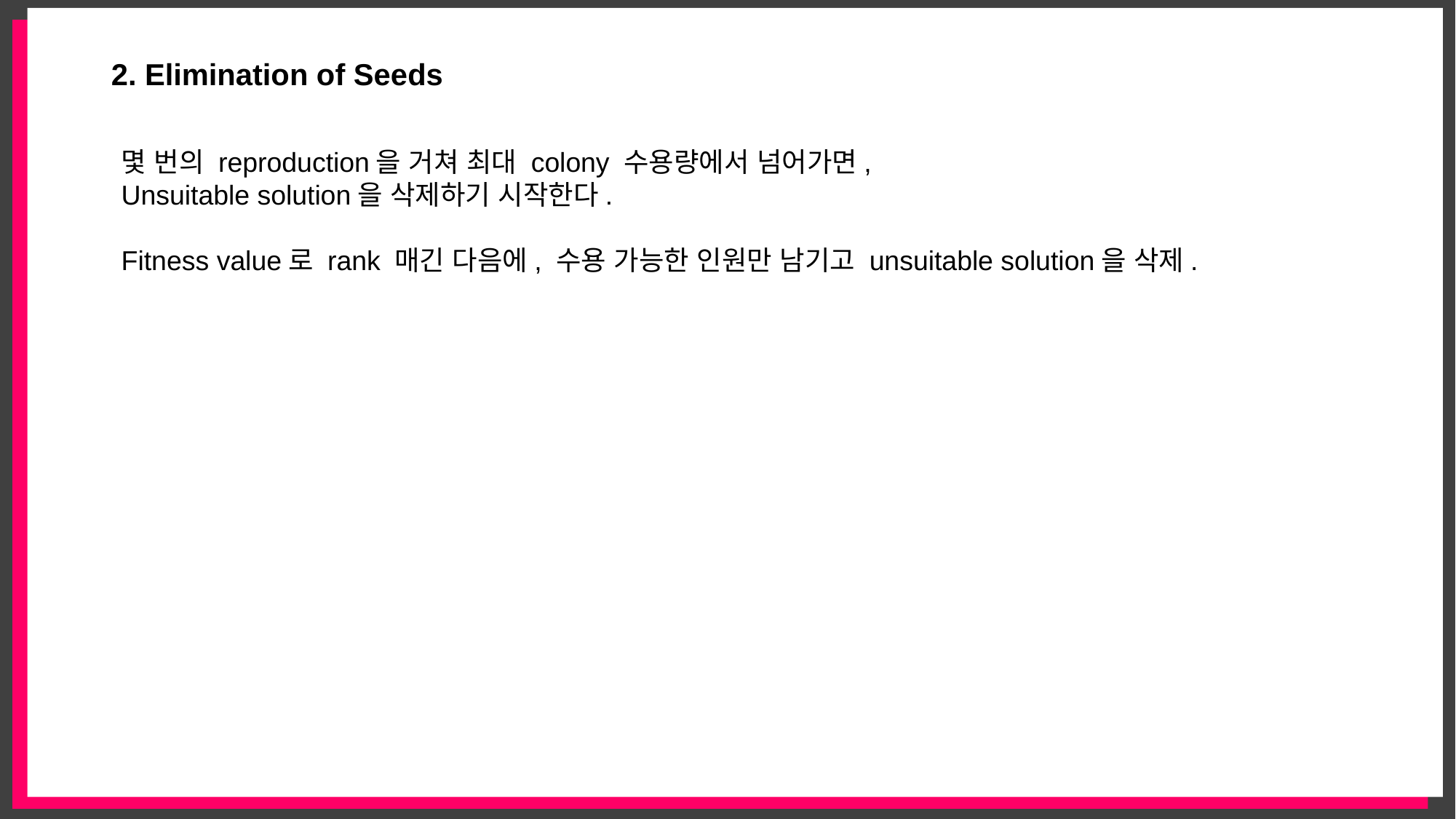

2. Elimination of Seeds
몇 번의 reproduction을 거쳐 최대 colony 수용량에서 넘어가면,
Unsuitable solution을 삭제하기 시작한다.

Fitness value로 rank 매긴 다음에, 수용 가능한 인원만 남기고 unsuitable solution을 삭제.